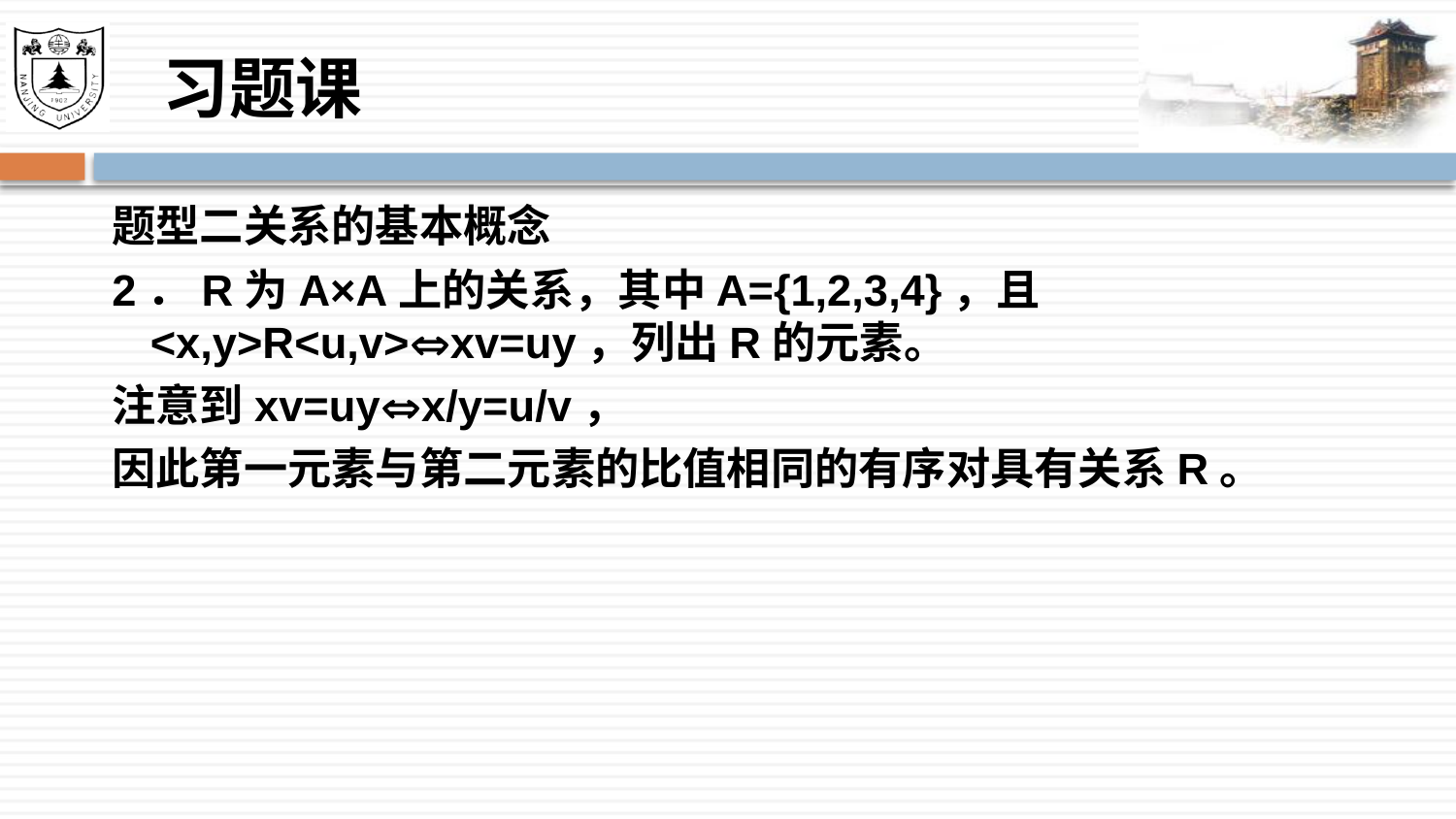

# 习题课
题型二关系的基本概念
2．R为A×A上的关系，其中A={1,2,3,4}，且<x,y>R<u,v>⇔xv=uy，列出R的元素。
注意到xv=uy⇔x/y=u/v，
因此第一元素与第二元素的比值相同的有序对具有关系R。